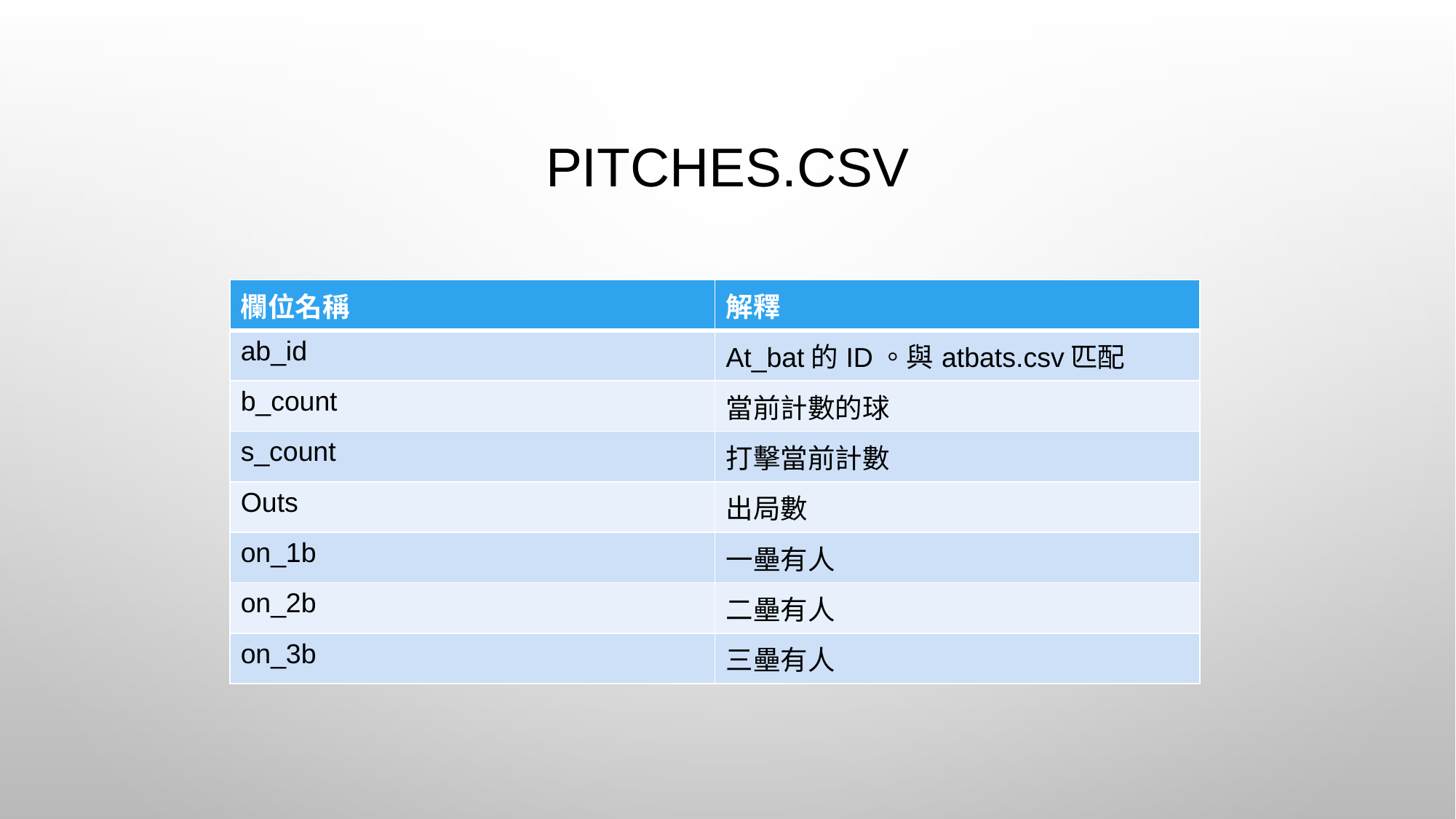

# pitches.csv
| 欄位名稱 | 解釋 |
| --- | --- |
| ab\_id | At\_bat的ID。與atbats.csv匹配 |
| b\_count | 當前計數的球 |
| s\_count | 打擊當前計數 |
| Outs | 出局數 |
| on\_1b | 一壘有人 |
| on\_2b | 二壘有人 |
| on\_3b | 三壘有人 |